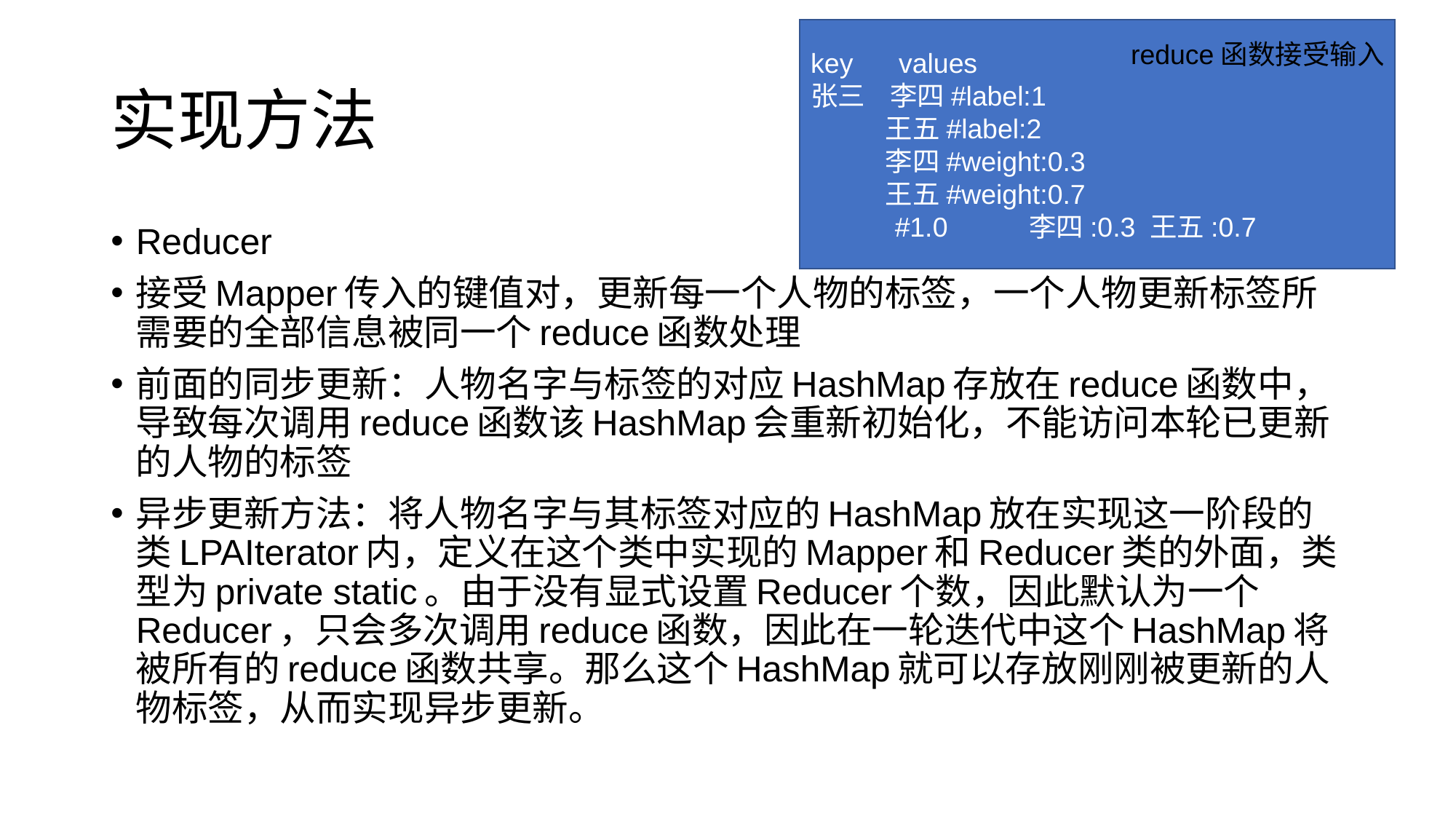

key      values
张三    李四#label:1
           王五#label:2
           李四#weight:0.3
           王五#weight:0.7
           #1.0	李四:0.3 王五:0.7
reduce函数接受输入
# 实现方法
Reducer
接受Mapper传入的键值对，更新每一个人物的标签，一个人物更新标签所需要的全部信息被同一个reduce函数处理
前面的同步更新：人物名字与标签的对应HashMap存放在reduce函数中，导致每次调用reduce函数该HashMap会重新初始化，不能访问本轮已更新的人物的标签
异步更新方法：将人物名字与其标签对应的HashMap放在实现这一阶段的类LPAIterator内，定义在这个类中实现的Mapper和Reducer类的外面，类型为private static。由于没有显式设置Reducer个数，因此默认为一个Reducer，只会多次调用reduce函数，因此在一轮迭代中这个HashMap将被所有的reduce函数共享。那么这个HashMap就可以存放刚刚被更新的人物标签，从而实现异步更新。